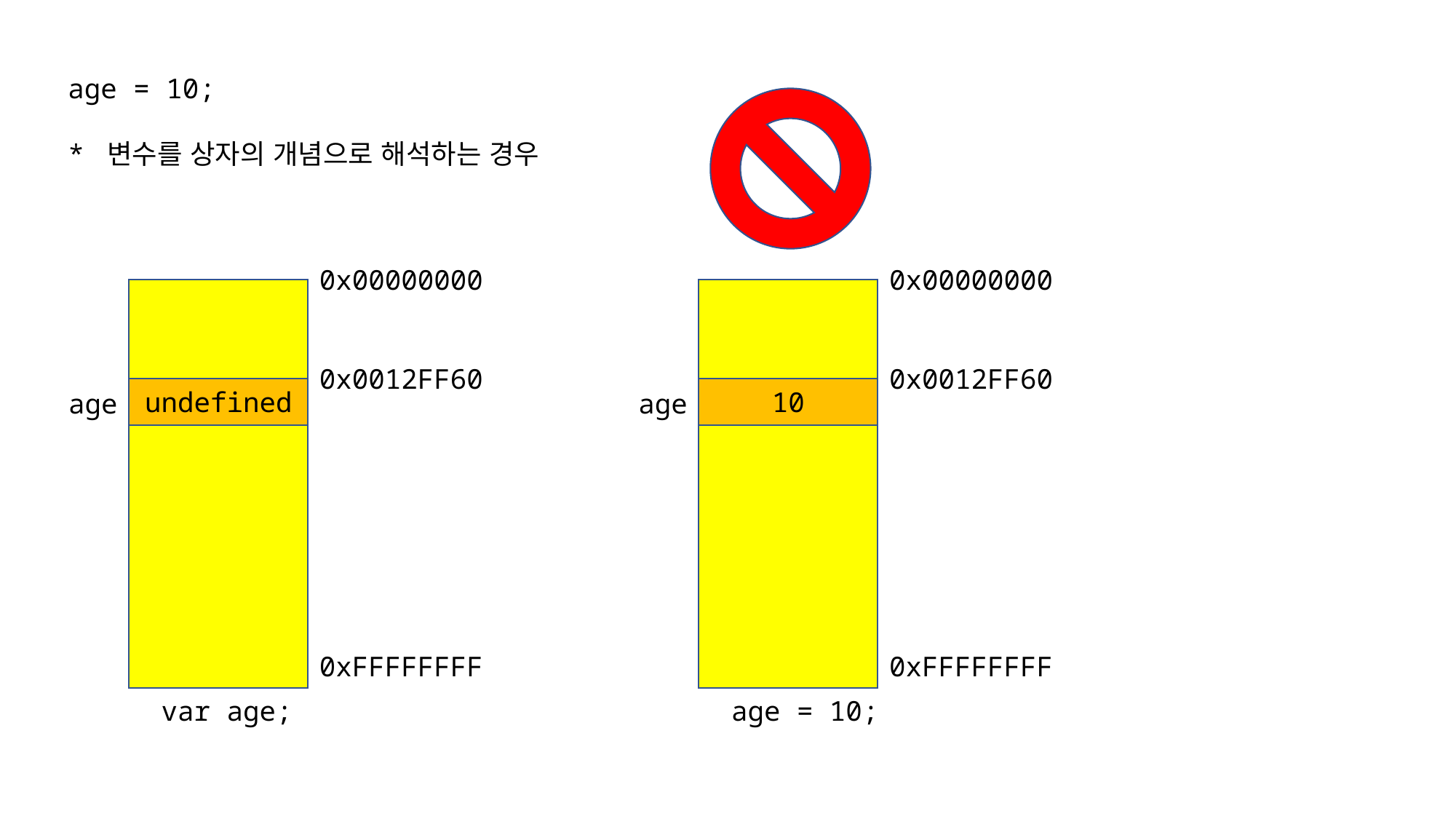

age = 10;

* 변수를 상자의 개념으로 해석하는 경우

0x00000000
0x00000000

0x0012FF60
0x0012FF60
undefined
10
age
age
0xFFFFFFFF
0xFFFFFFFF
var age;
age = 10;